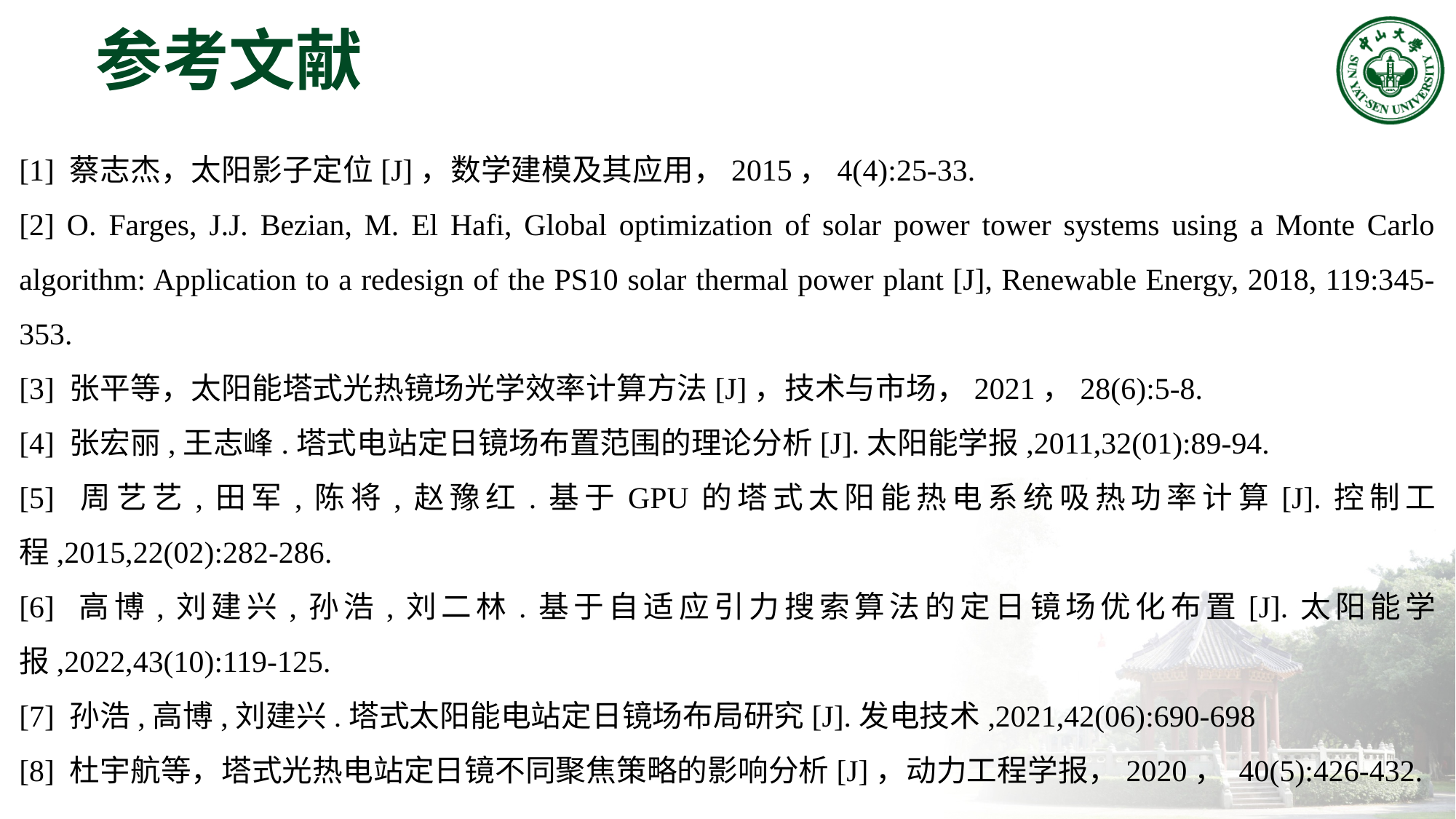

参考文献
[1] 蔡志杰，太阳影子定位[J]，数学建模及其应用，2015，4(4):25-33.
[2] O. Farges, J.J. Bezian, M. El Hafi, Global optimization of solar power tower systems using a Monte Carlo algorithm: Application to a redesign of the PS10 solar thermal power plant [J], Renewable Energy, 2018, 119:345-353.
[3] 张平等，太阳能塔式光热镜场光学效率计算方法[J]，技术与市场，2021，28(6):5-8.
[4] 张宏丽,王志峰.塔式电站定日镜场布置范围的理论分析[J].太阳能学报,2011,32(01):89-94.
[5] 周艺艺,田军,陈将,赵豫红.基于GPU的塔式太阳能热电系统吸热功率计算[J].控制工程,2015,22(02):282-286.
[6] 高博,刘建兴,孙浩,刘二林.基于自适应引力搜索算法的定日镜场优化布置[J].太阳能学报,2022,43(10):119-125.
[7] 孙浩,高博,刘建兴.塔式太阳能电站定日镜场布局研究[J].发电技术,2021,42(06):690-698
[8] 杜宇航等，塔式光热电站定日镜不同聚焦策略的影响分析[J]，动力工程学报，2020， 40(5):426-432.

28